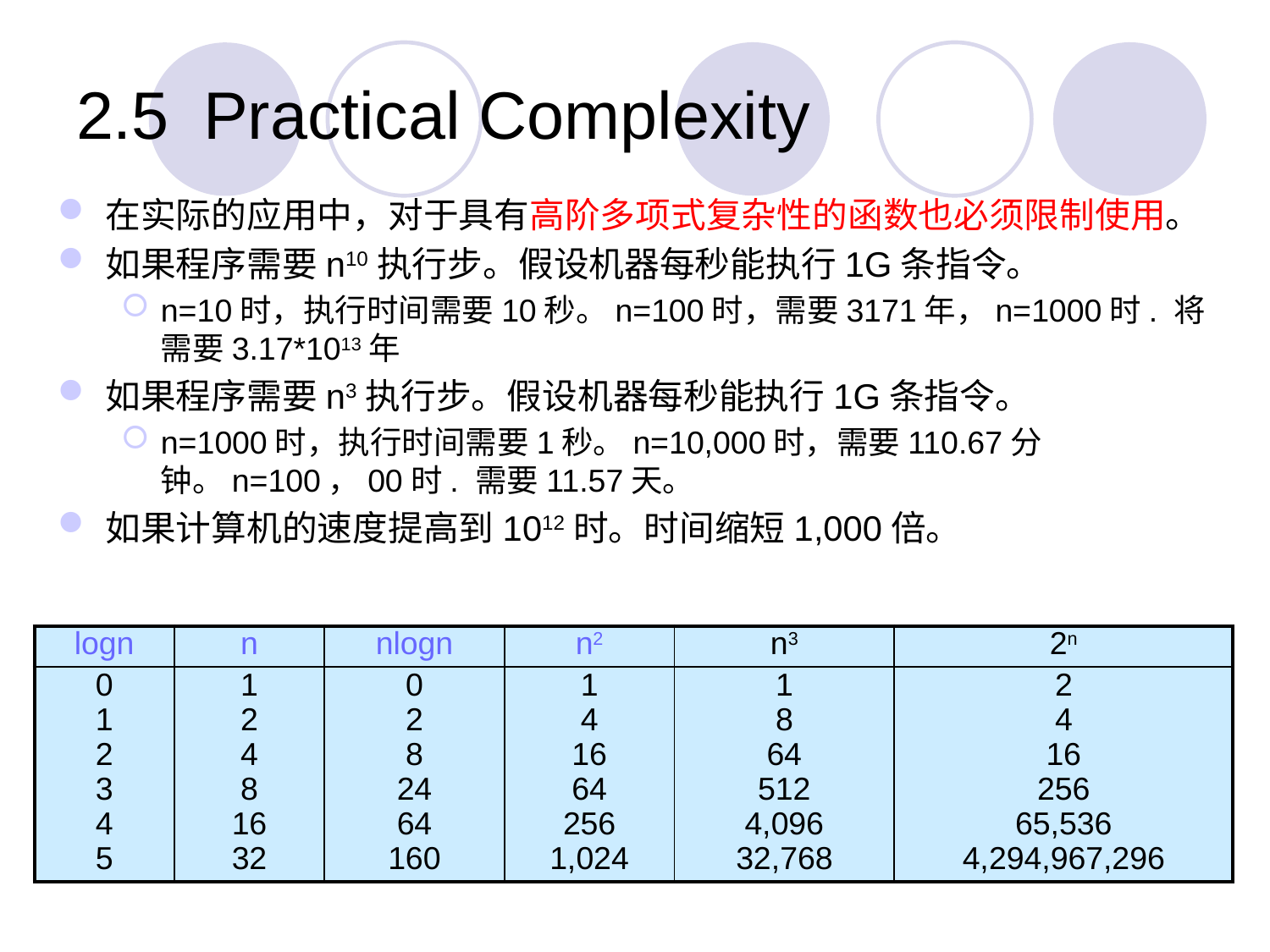

# 2.5	Practical Complexity
在实际的应用中，对于具有高阶多项式复杂性的函数也必须限制使用。
如果程序需要n10执行步。假设机器每秒能执行1G条指令。
n=10时，执行时间需要10秒。n=100时，需要3171年，n=1000时. 将需要3.17*1013年
如果程序需要n3执行步。假设机器每秒能执行1G条指令。
n=1000时，执行时间需要1秒。n=10,000时，需要110.67分钟。n=100，00时. 需要11.57天。
如果计算机的速度提高到1012时。时间缩短1,000倍。
| logn | n | nlogn | n2 | n3 | 2n |
| --- | --- | --- | --- | --- | --- |
| 0 1 2 3 4 5 | 1 2 4 8 16 32 | 0 2 8 24 64 160 | 1 4 16 64 256 1,024 | 1 8 64 512 4,096 32,768 | 2 4 16 256 65,536 4,294,967,296 |

67